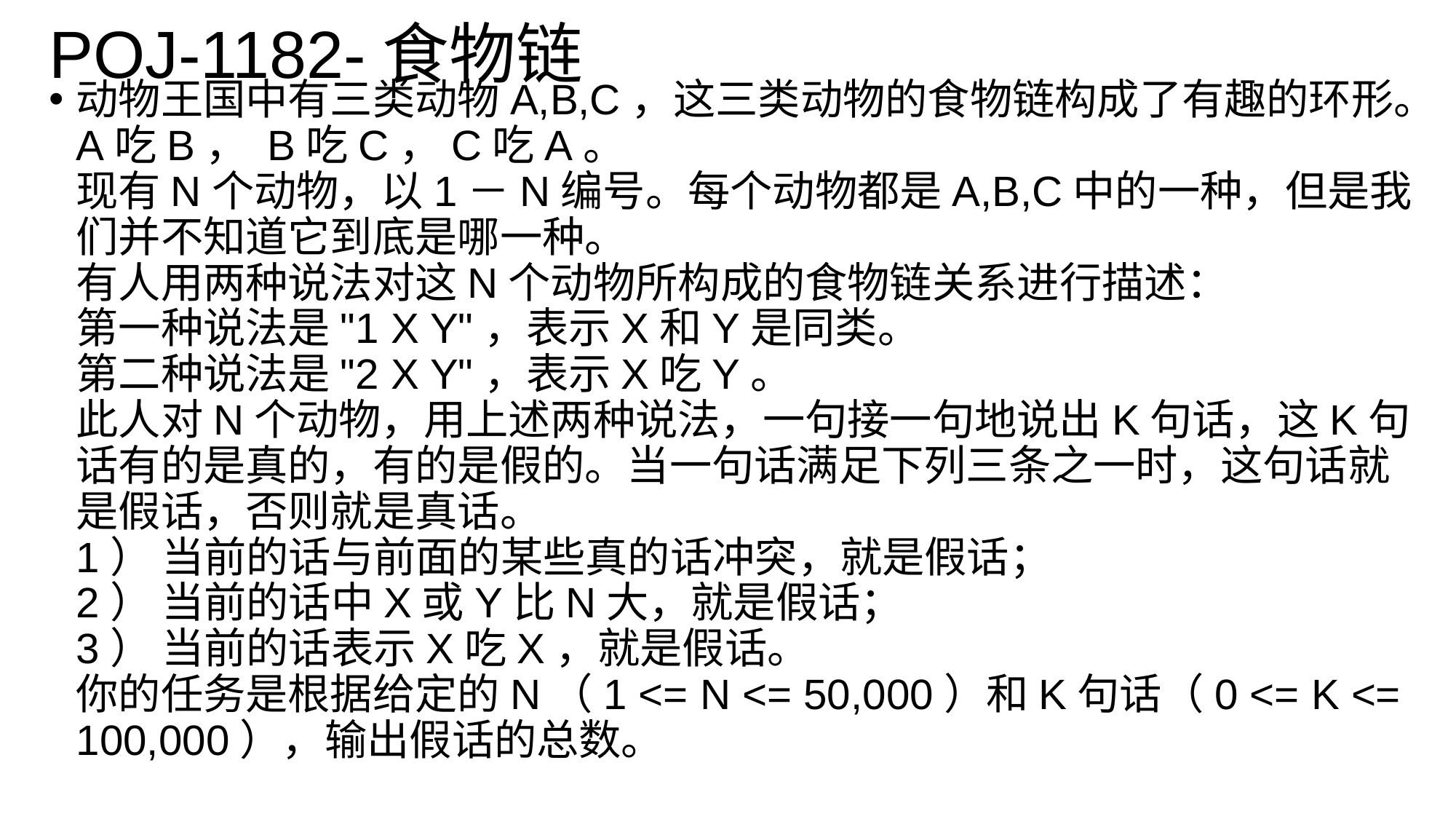

# POJ-1182-食物链
动物王国中有三类动物A,B,C，这三类动物的食物链构成了有趣的环形。A吃B， B吃C，C吃A。 
现有N个动物，以1－N编号。每个动物都是A,B,C中的一种，但是我们并不知道它到底是哪一种。
有人用两种说法对这N个动物所构成的食物链关系进行描述： 
第一种说法是"1 X Y"，表示X和Y是同类。 
第二种说法是"2 X Y"，表示X吃Y。 
此人对N个动物，用上述两种说法，一句接一句地说出K句话，这K句话有的是真的，有的是假的。当一句话满足下列三条之一时，这句话就是假话，否则就是真话。 
1） 当前的话与前面的某些真的话冲突，就是假话； 
2） 当前的话中X或Y比N大，就是假话； 
3） 当前的话表示X吃X，就是假话。 
你的任务是根据给定的N（1 <= N <= 50,000）和K句话（0 <= K <= 100,000），输出假话的总数。